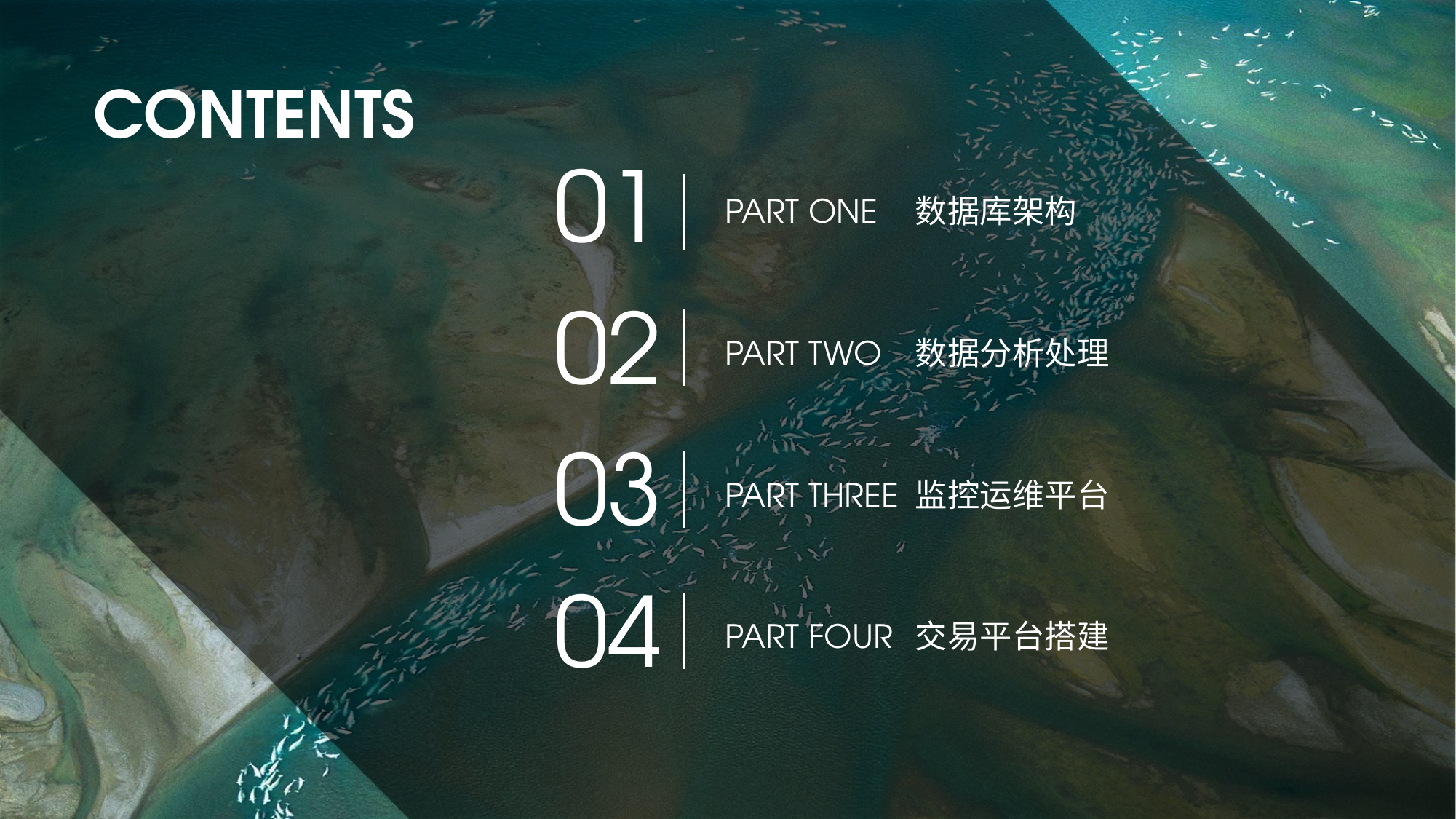

CONTENTS
01
PART ONE
数据库架构
02
PART TWO
数据分析处理
03
PART THREE
监控运维平台
04
PART FOUR
交易平台搭建